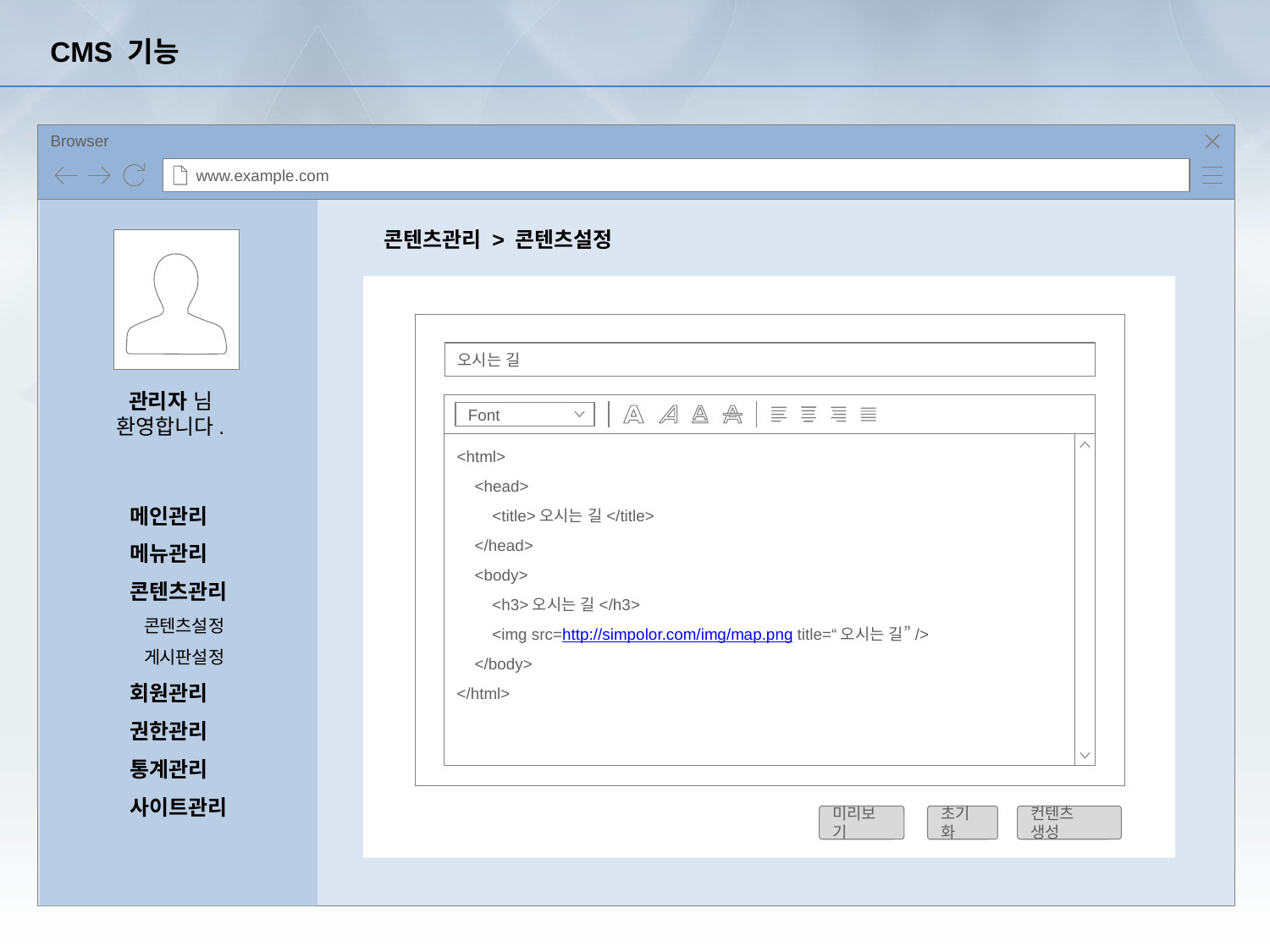

# CMS 기능

콘텐츠관리 > 콘텐츠설정

오시는 길
관리자 님
환영합니다.

Font

<html>
    <head>
        <title>오시는 길</title>
    </head>
    <body>
        <h3>오시는 길</h3>
        <img src=http://simpolor.com/img/map.png title=“오시는 길”/>
    </body>
</html>

메인관리
메뉴관리
콘텐츠관리
  콘텐츠설정
  게시판설정
회원관리
권한관리
통계관리
사이트관리
미리보기
초기화
컨텐츠 생성